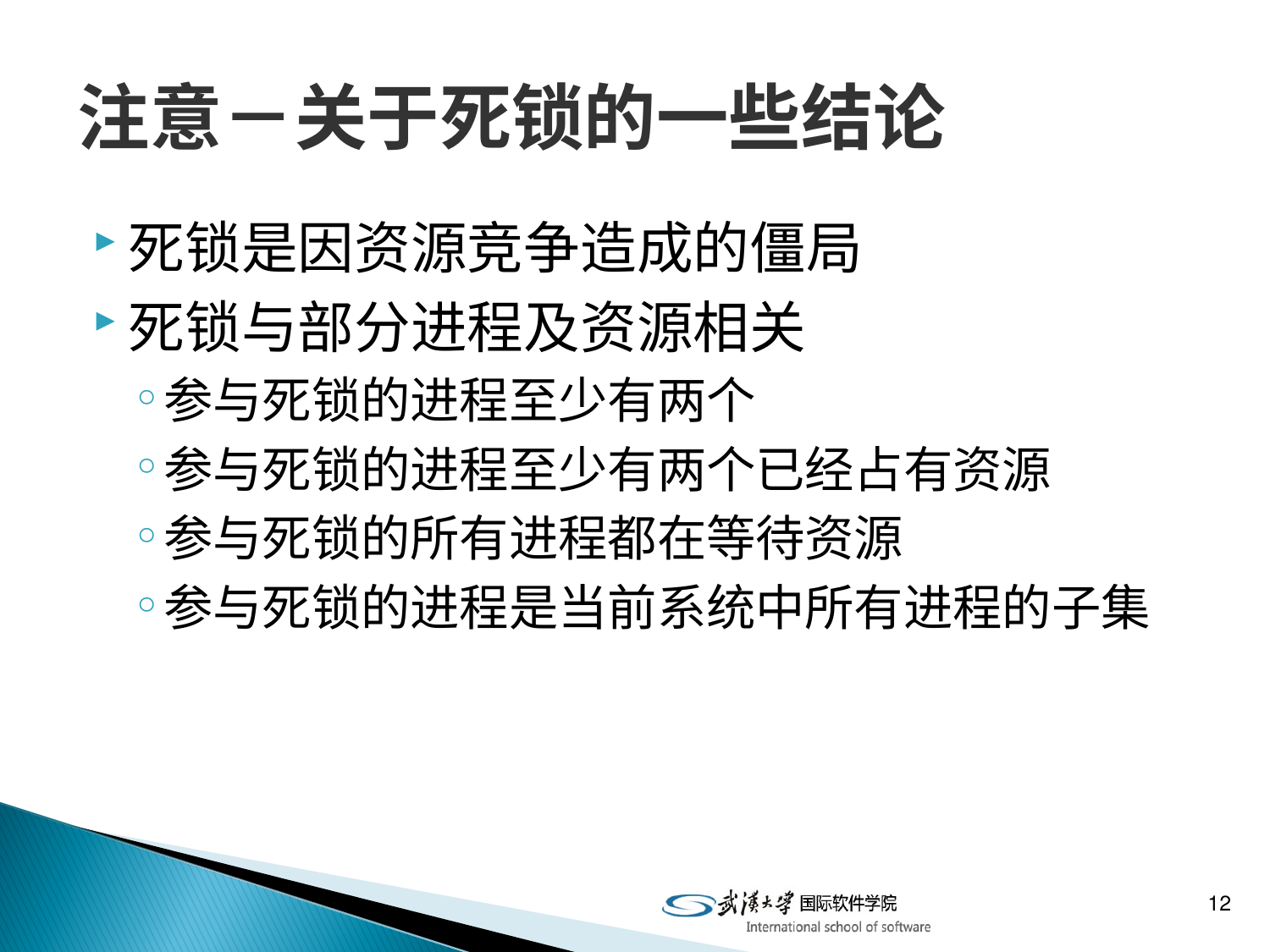

# 注意－关于死锁的一些结论
死锁是因资源竞争造成的僵局
死锁与部分进程及资源相关
参与死锁的进程至少有两个
参与死锁的进程至少有两个已经占有资源
参与死锁的所有进程都在等待资源
参与死锁的进程是当前系统中所有进程的子集